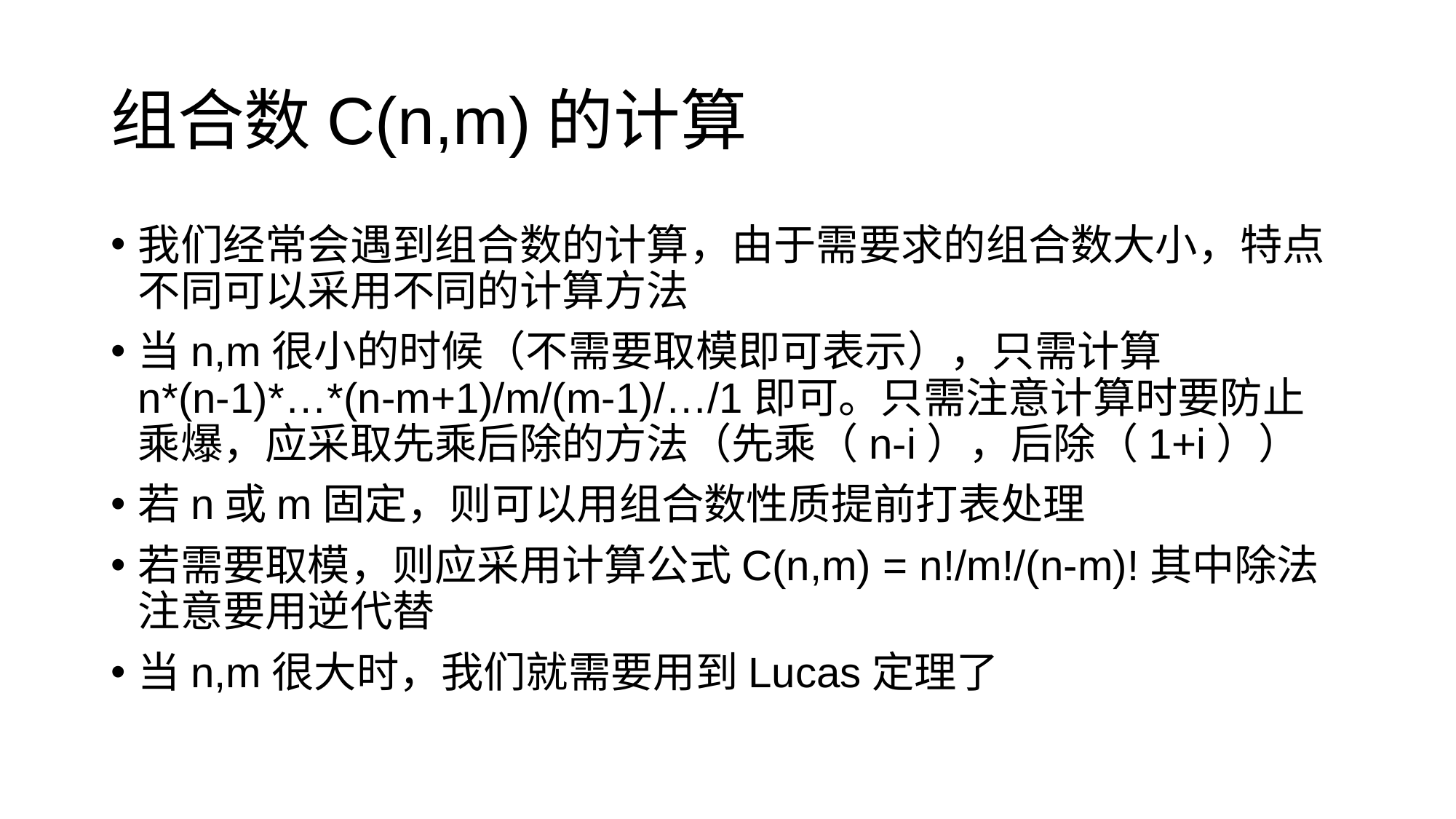

# 组合数C(n,m)的计算
我们经常会遇到组合数的计算，由于需要求的组合数大小，特点不同可以采用不同的计算方法
当n,m很小的时候（不需要取模即可表示），只需计算           n*(n-1)*…*(n-m+1)/m/(m-1)/…/1即可。只需注意计算时要防止乘爆，应采取先乘后除的方法（先乘（n-i），后除（1+i））
若n或m固定，则可以用组合数性质提前打表处理
若需要取模，则应采用计算公式C(n,m) = n!/m!/(n-m)!其中除法注意要用逆代替
当n,m很大时，我们就需要用到Lucas定理了